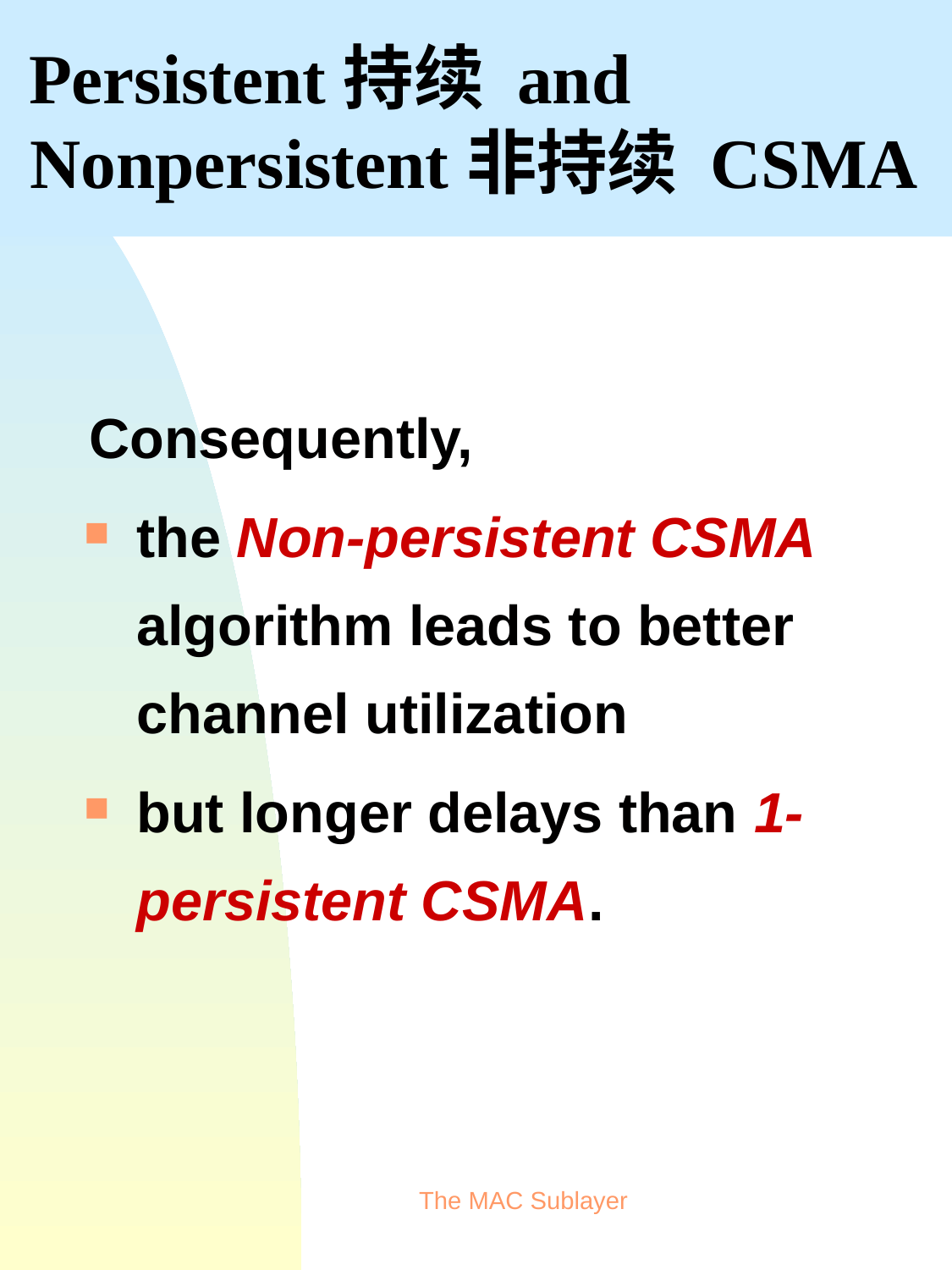

Persistent持续 and
 Nonpersistent非持续 CSMA
Consequently,
the Non-persistent CSMA algorithm leads to better channel utilization
but longer delays than 1-persistent CSMA.

The MAC Sublayer
18